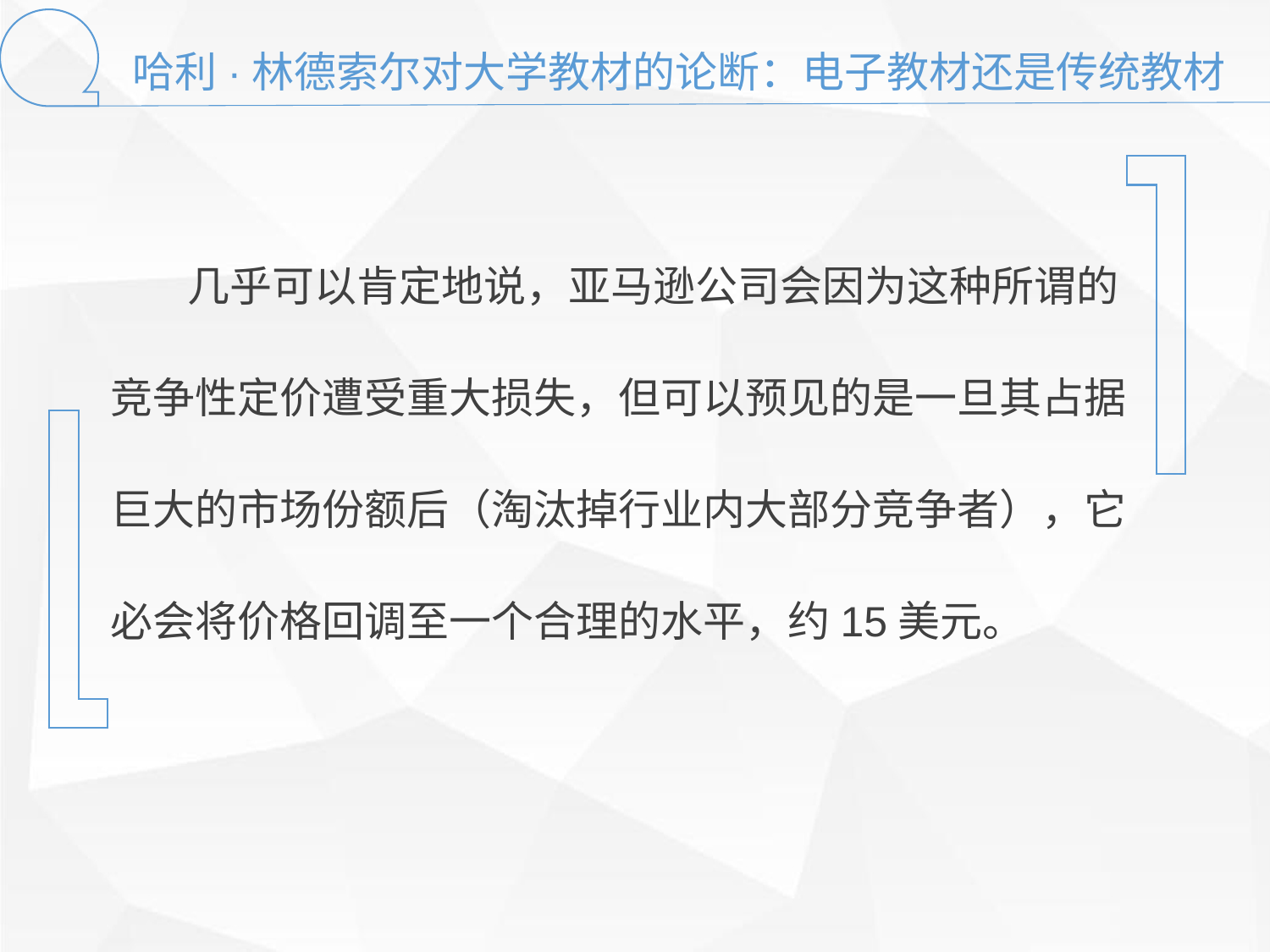

哈利·林德索尔对大学教材的论断：电子教材还是传统教材

       几乎可以肯定地说，亚马逊公司会因为这种所谓的竞争性定价遭受重大损失，但可以预见的是一旦其占据巨大的市场份额后（淘汰掉行业内大部分竞争者），它必会将价格回调至一个合理的水平，约15美元。